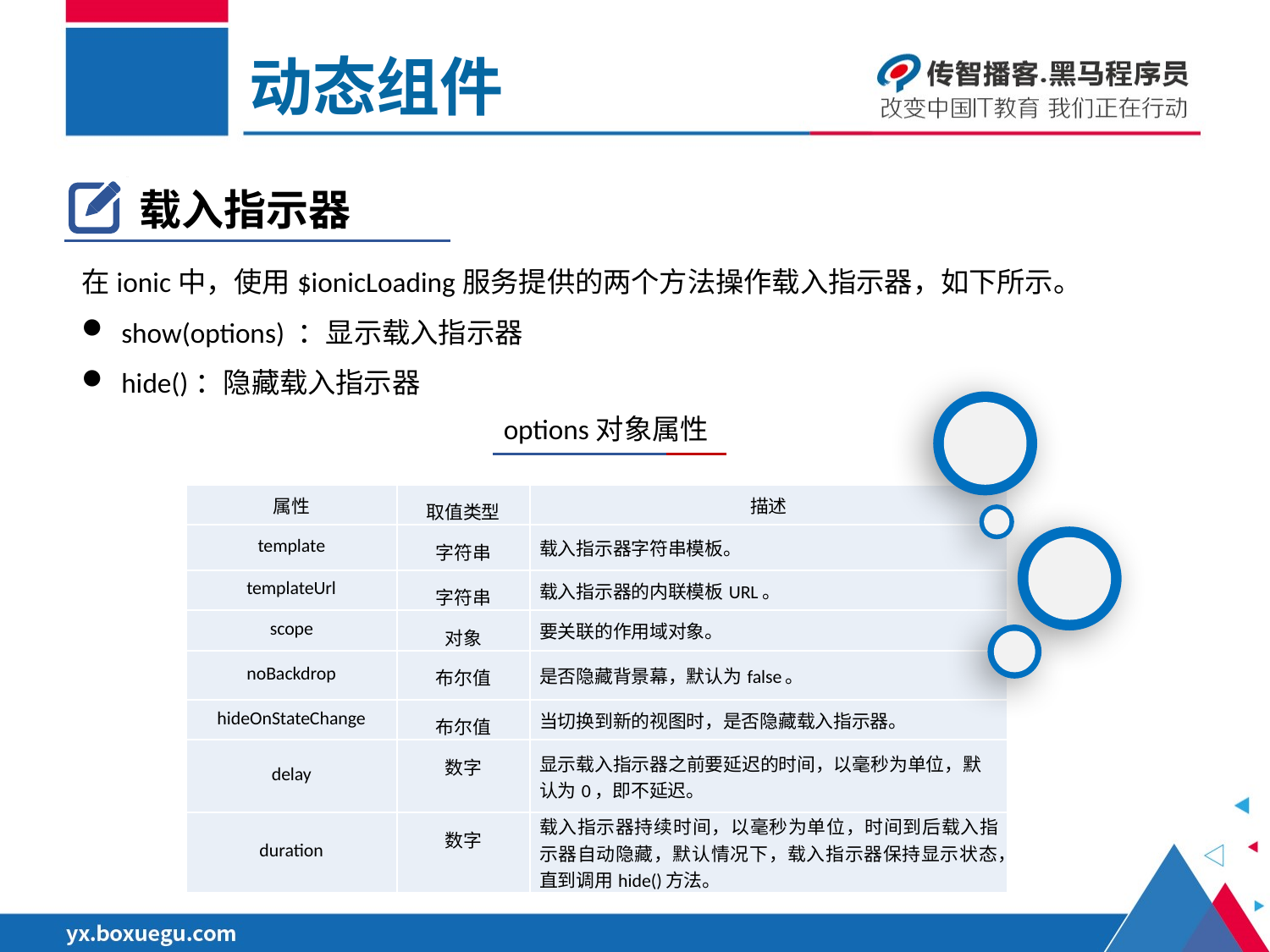

动态组件
载入指示器

在ionic中，使用$ionicLoading服务提供的两个方法操作载入指示器，如下所示。
show(options) ：显示载入指示器
hide()：隐藏载入指示器

options对象属性
| 属性 | 取值类型 | 描述 |
| --- | --- | --- |
| template | 字符串 | 载入指示器字符串模板。 |
| templateUrl | 字符串 | 载入指示器的内联模板URL。 |
| scope | 对象 | 要关联的作用域对象。 |
| noBackdrop | 布尔值 | 是否隐藏背景幕，默认为false。 |
| hideOnStateChange | 布尔值 | 当切换到新的视图时，是否隐藏载入指示器。 |
| delay | 数字 | 显示载入指示器之前要延迟的时间，以毫秒为单位，默认为0，即不延迟。 |
| duration | 数字 | 载入指示器持续时间，以毫秒为单位，时间到后载入指示器自动隐藏，默认情况下，载入指示器保持显示状态，直到调用hide()方法。 |